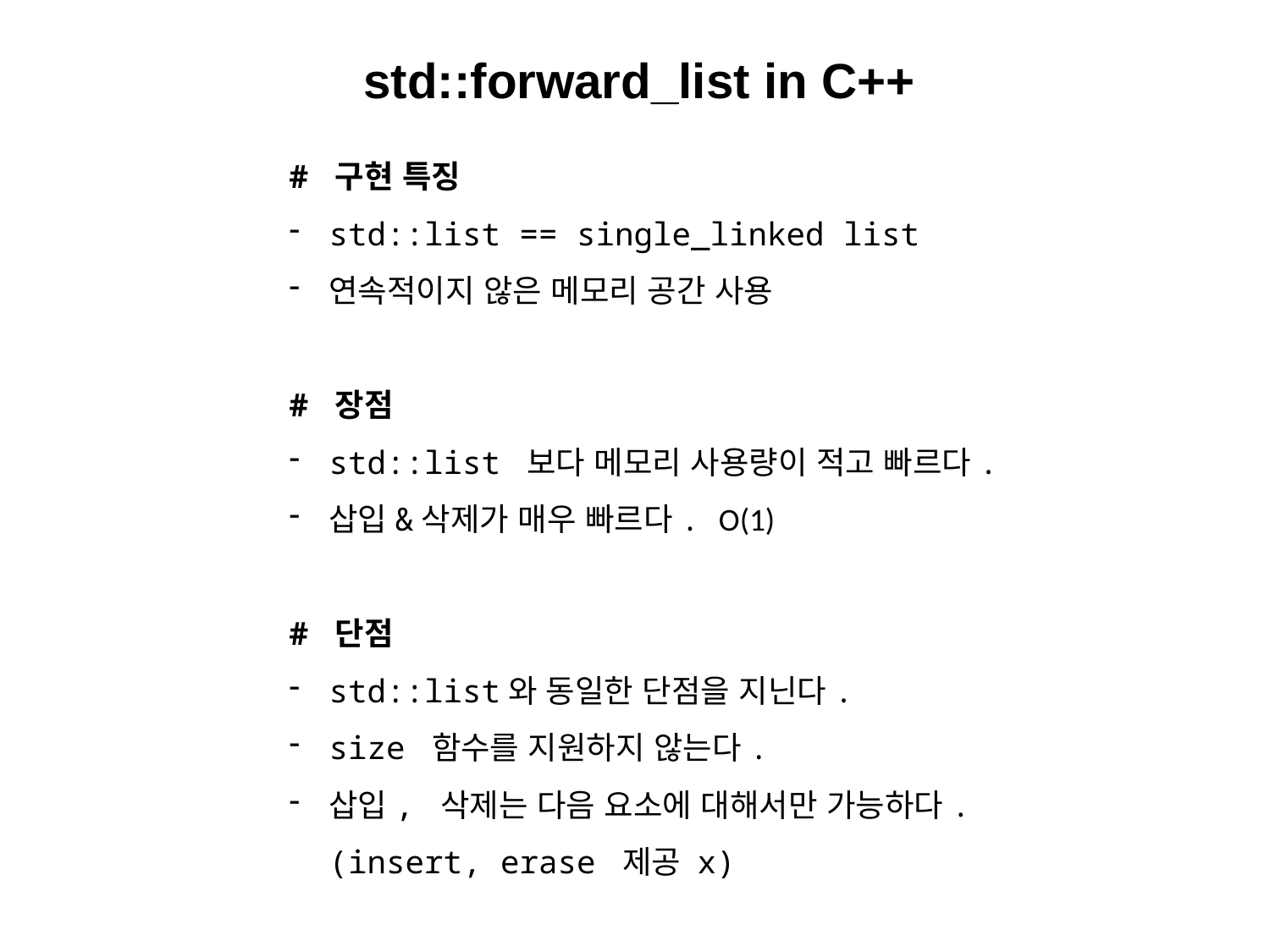

std::forward_list in C++
# 구현 특징
std::list == single_linked list
연속적이지 않은 메모리 공간 사용

# 장점
std::list 보다 메모리 사용량이 적고 빠르다.
삽입&삭제가 매우 빠르다. O(1)

# 단점
std::list와 동일한 단점을 지닌다.
size 함수를 지원하지 않는다.
삽입, 삭제는 다음 요소에 대해서만 가능하다. (insert, erase 제공 x)